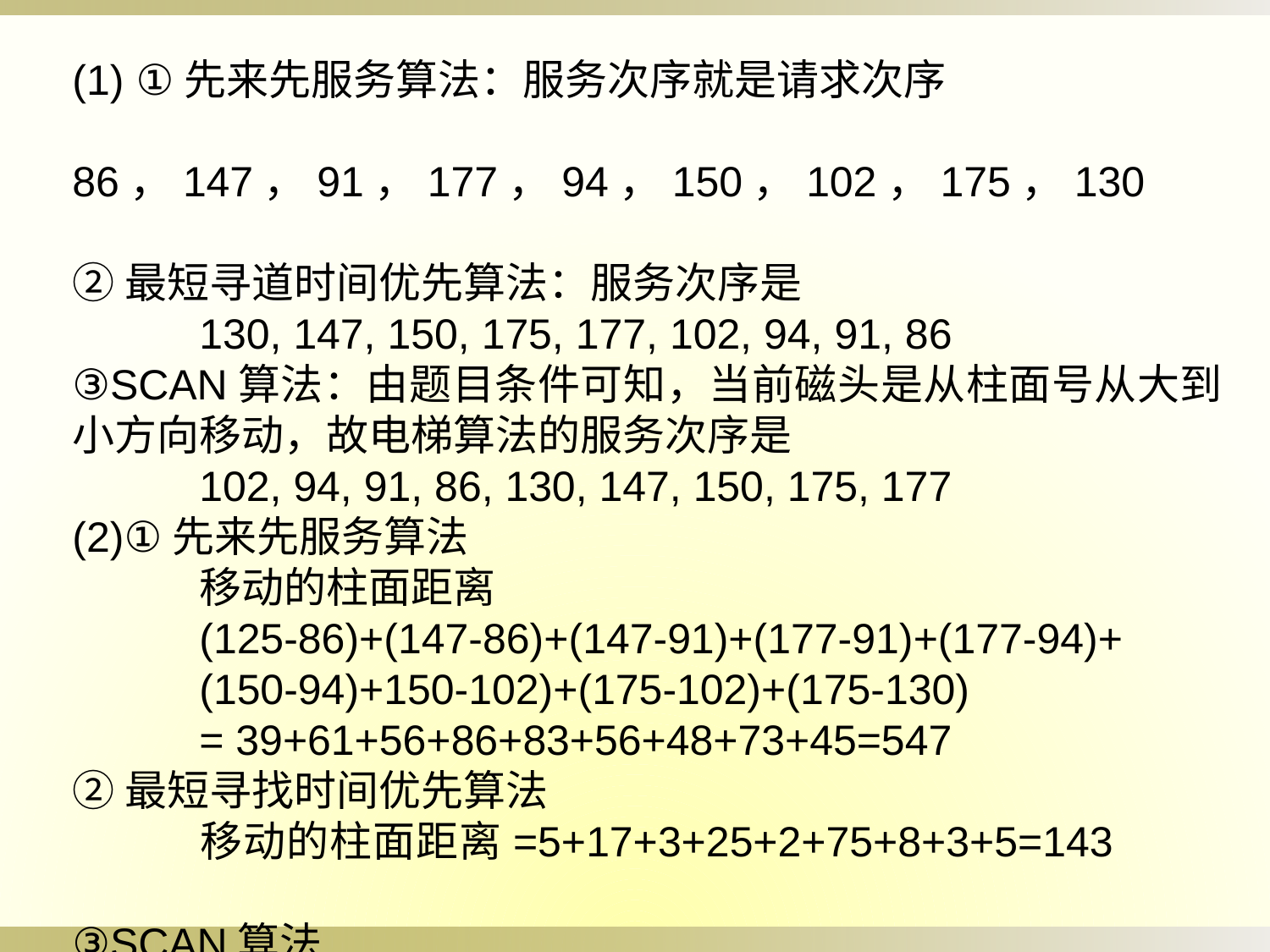

(1) ①先来先服务算法：服务次序就是请求次序
	86，147，91，177，94，150，102，175，130
②最短寻道时间优先算法：服务次序是
	130, 147, 150, 175, 177, 102, 94, 91, 86
③SCAN算法：由题目条件可知，当前磁头是从柱面号从大到小方向移动，故电梯算法的服务次序是
	102, 94, 91, 86, 130, 147, 150, 175, 177
(2)①先来先服务算法
	移动的柱面距离
(125-86)+(147-86)+(147-91)+(177-91)+(177-94)+
(150-94)+150-102)+(175-102)+(175-130)
= 39+61+56+86+83+56+48+73+45=547
②最短寻找时间优先算法
	移动的柱面距离=5+17+3+25+2+75+8+3+5=143
③SCAN算法
	移动的柱面距离=23+8+3+5+44+17+3+25+2=130
126